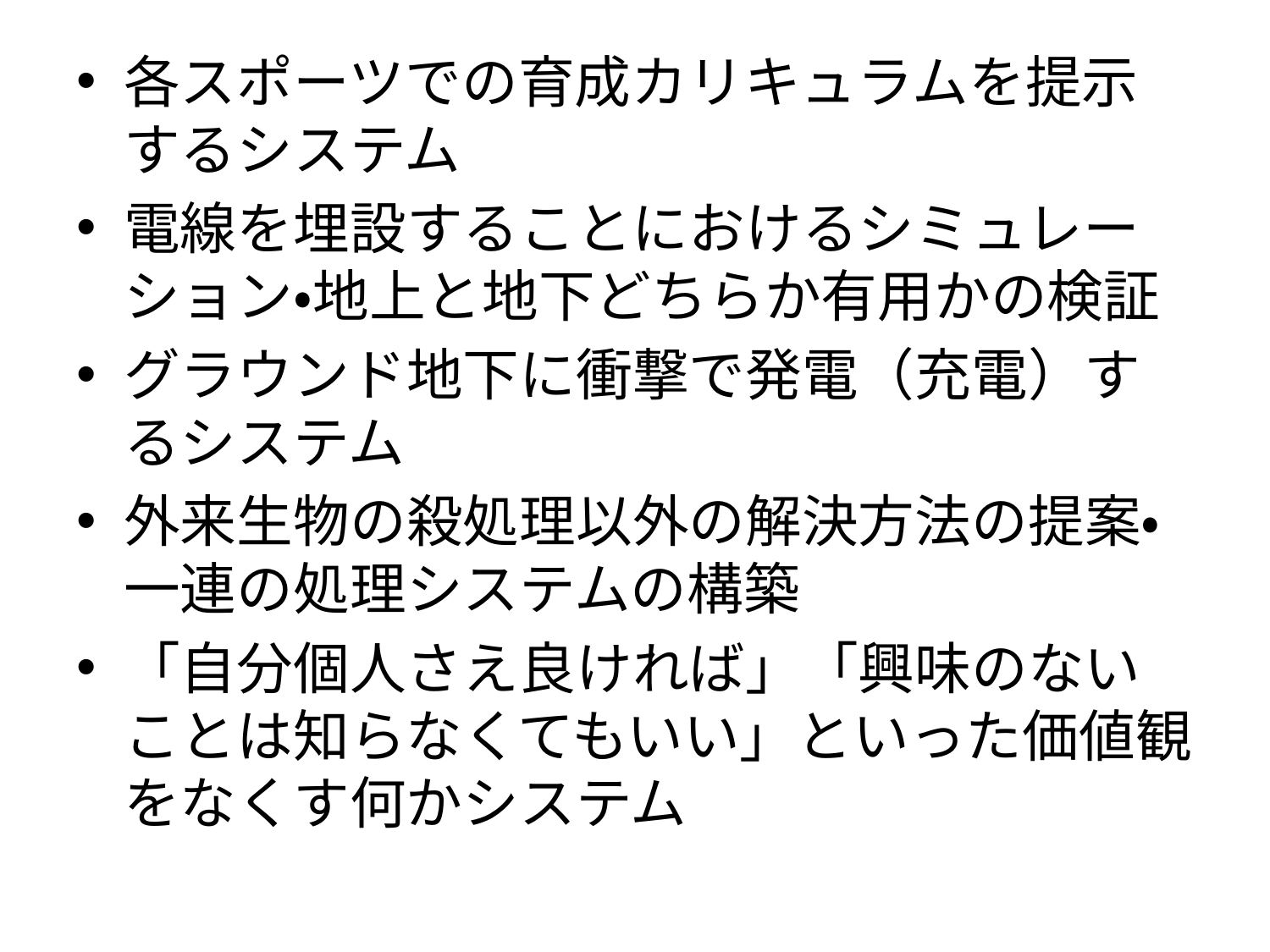

#
各スポーツでの育成カリキュラムを提示するシステム
電線を埋設することにおけるシミュレーション・地上と地下どちらか有用かの検証
グラウンド地下に衝撃で発電（充電）するシステム
外来生物の殺処理以外の解決方法の提案・一連の処理システムの構築
「自分個人さえ良ければ」「興味のないことは知らなくてもいい」といった価値観をなくす何かシステム